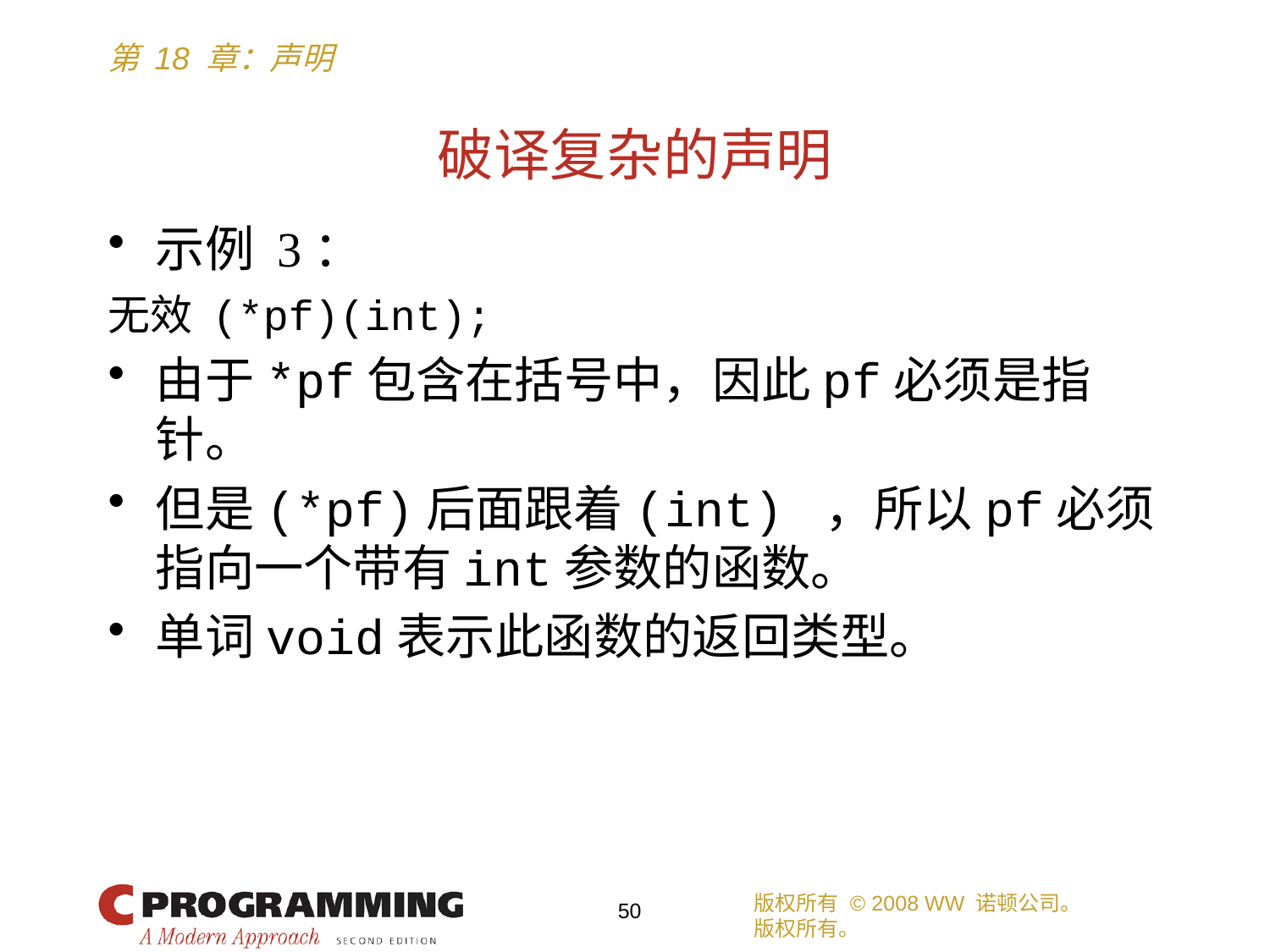

# 破译复杂的声明
示例 3：
无效 (*pf)(int);
由于*pf包含在括号中，因此pf必须是指针。
但是(*pf)后面跟着(int) ，所以pf必须指向一个带有int参数的函数。
单词void表示此函数的返回类型。
版权所有 © 2008 WW 诺顿公司。
版权所有。
50